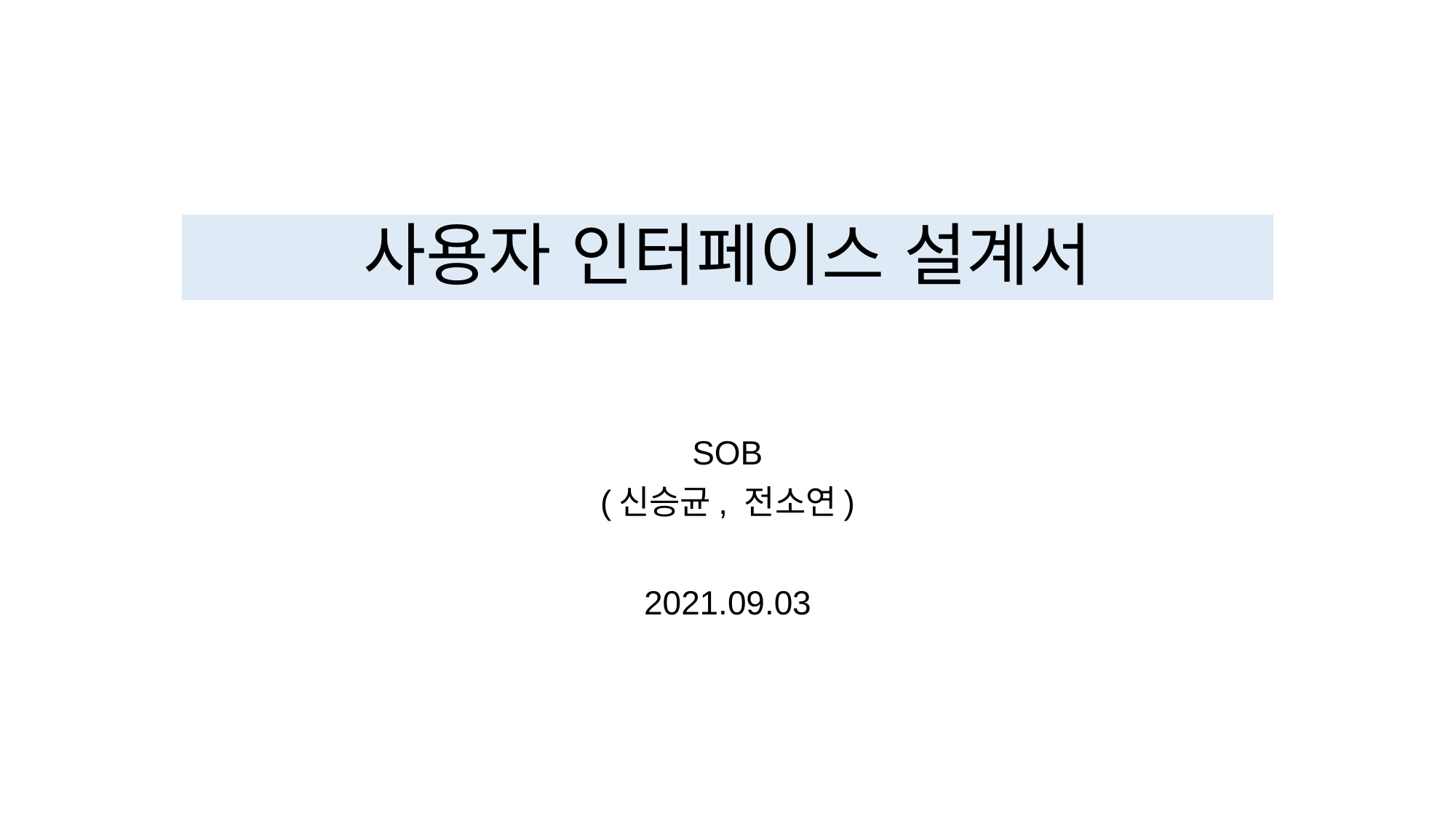

# 사용자 인터페이스 설계서
SOB
(신승균, 전소연)

2021.09.03